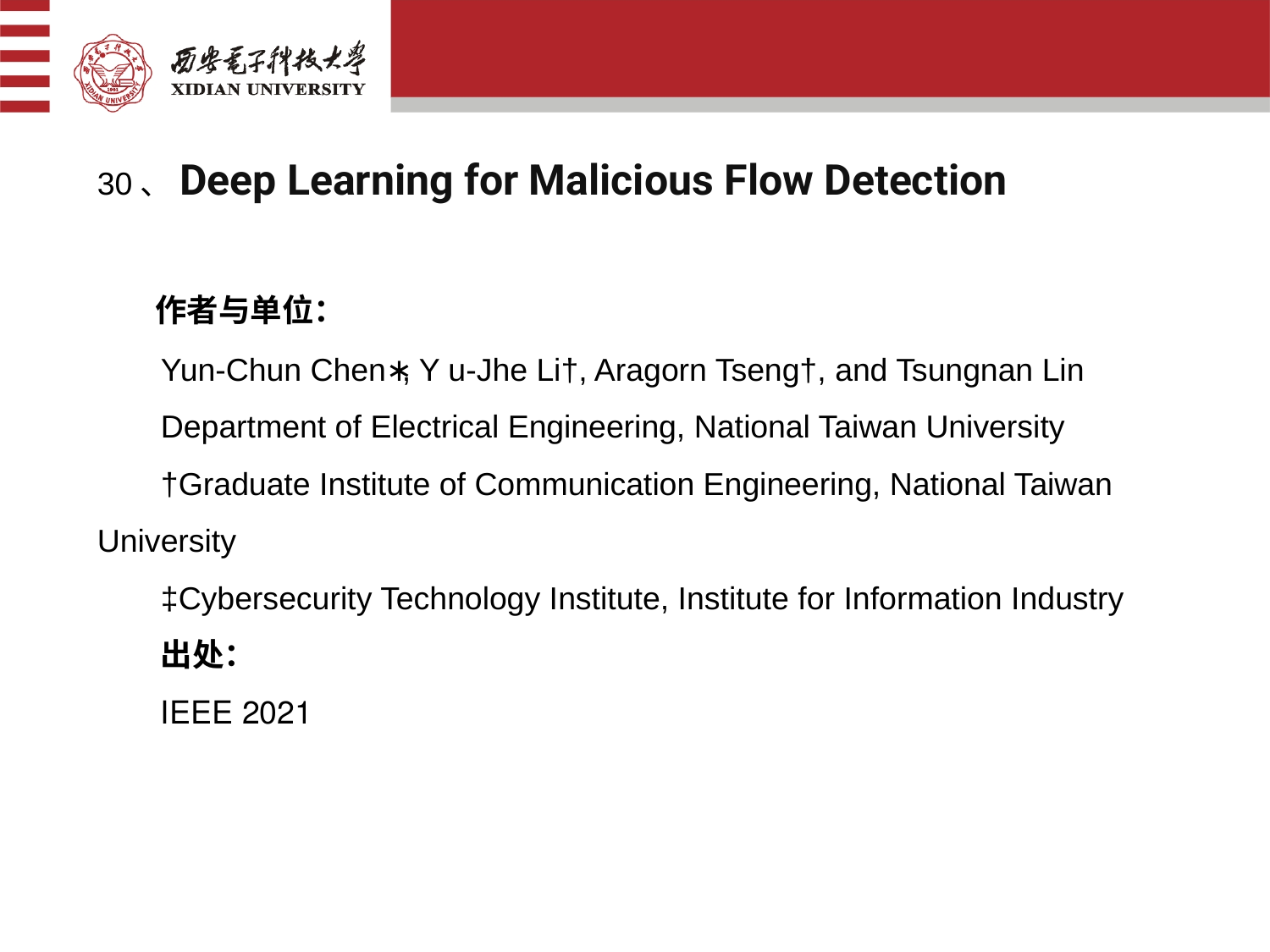

30、Deep Learning for Malicious Flow Detection

     作者与单位：
Yun-Chun Chen∗, Y u-Jhe Li†, Aragorn Tseng†, and Tsungnan Lin
Department of Electrical Engineering, National Taiwan University
†Graduate Institute of Communication Engineering, National Taiwan University
‡Cybersecurity Technology Institute, Institute for Information Industry
出处：
IEEE 2021